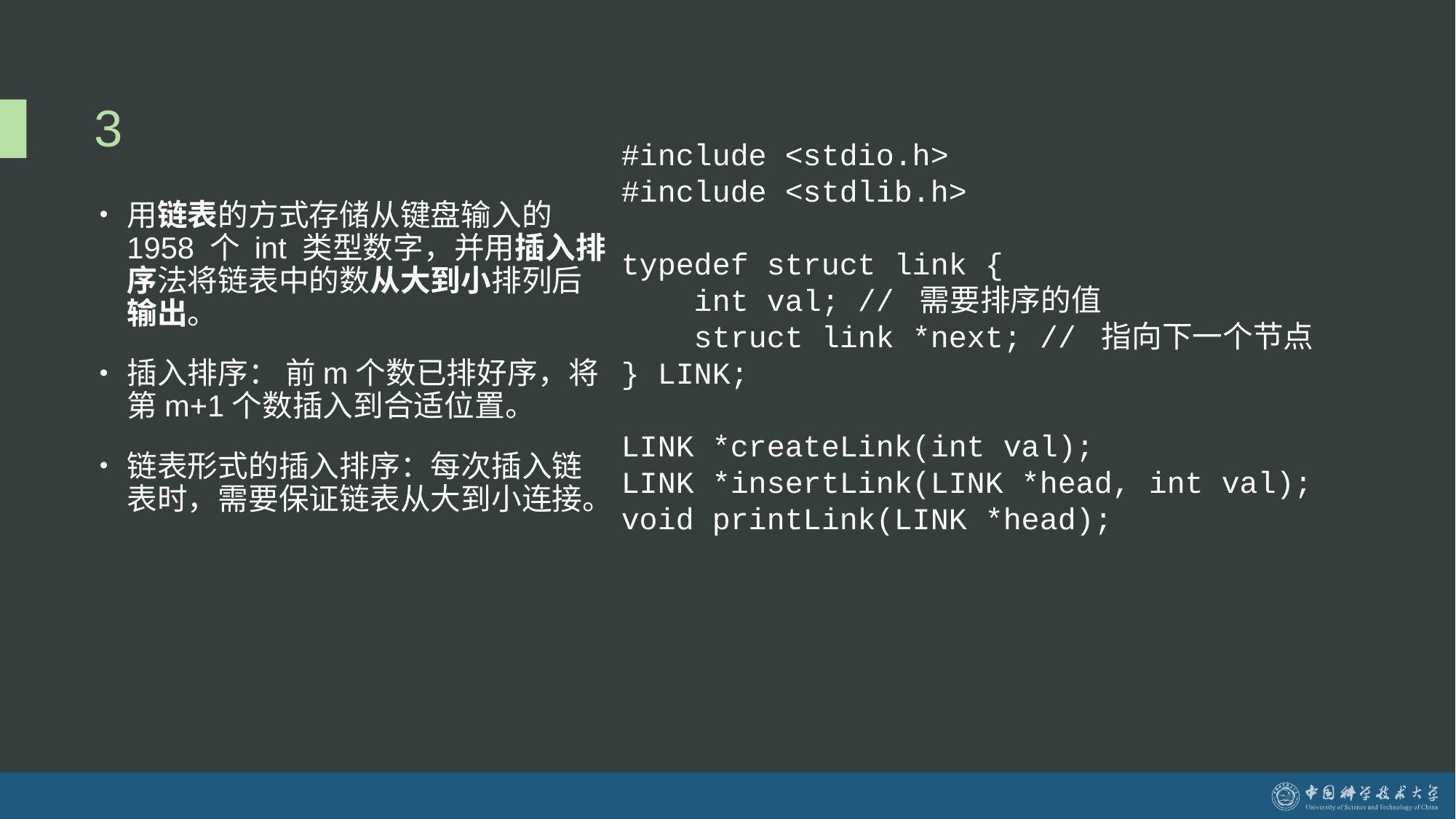

# 3
#include <stdio.h>
#include <stdlib.h>

typedef struct link {
    int val; // 需要排序的值
    struct link *next; // 指向下一个节点
} LINK;

LINK *createLink(int val);
LINK *insertLink(LINK *head, int val);
void printLink(LINK *head);
用链表的方式存储从键盘输入的 1958 个 int 类型数字，并用插入排序法将链表中的数从大到小排列后输出。
插入排序： 前m个数已排好序，将第m+1个数插入到合适位置。
链表形式的插入排序：每次插入链表时，需要保证链表从大到小连接。